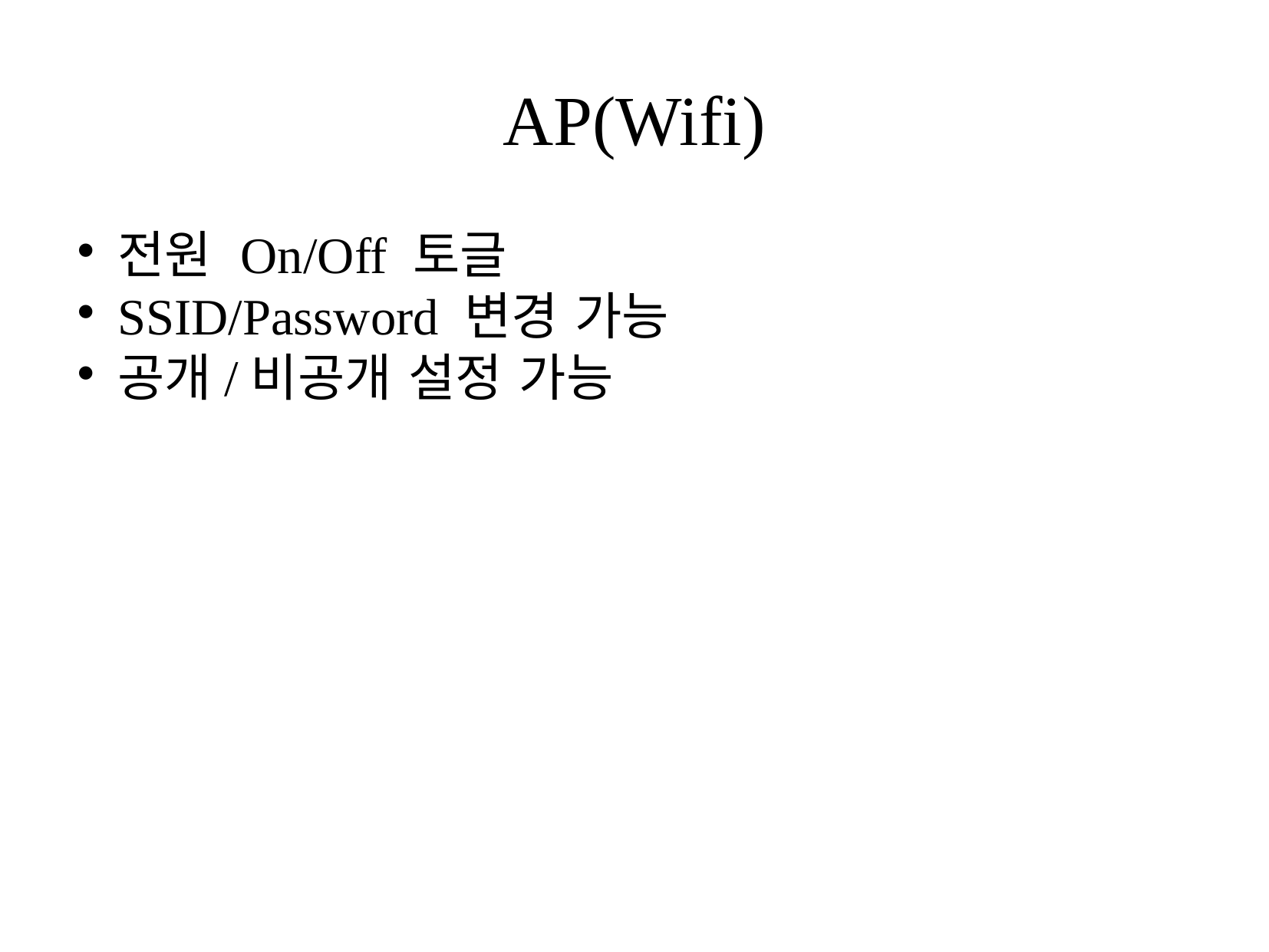

AP(Wifi)
전원 On/Off 토글
SSID/Password 변경 가능
공개/비공개 설정 가능